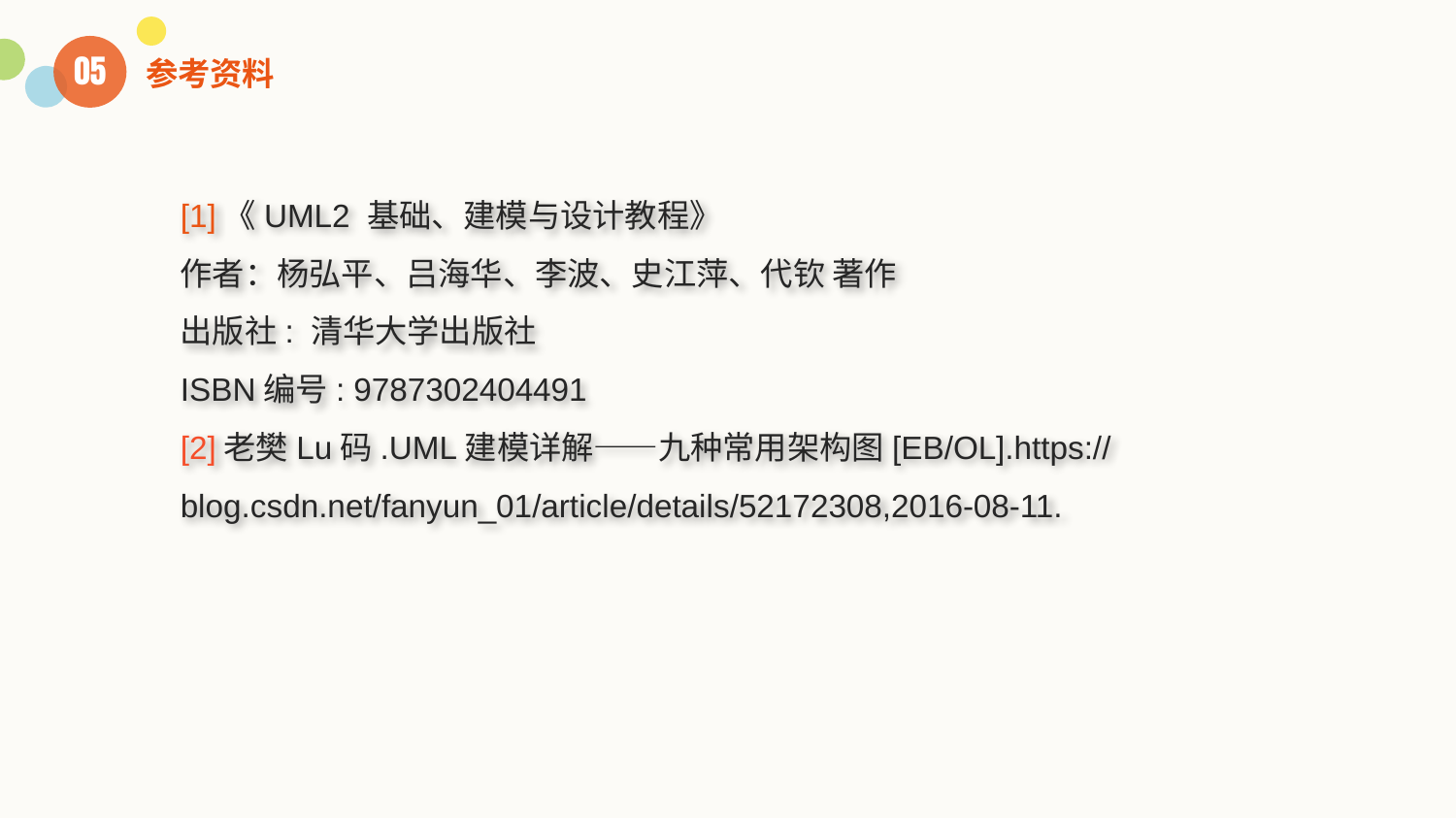

05
参考资料

[1]《UML2 基础、建模与设计教程》
作者：杨弘平、吕海华、李波、史江萍、代钦 著作
出版社: 清华大学出版社
ISBN编号: 9787302404491
[2]老樊Lu码.UML建模详解——九种常用架构图[EB/OL].https://blog.csdn.net/fanyun_01/article/details/52172308,2016-08-11.